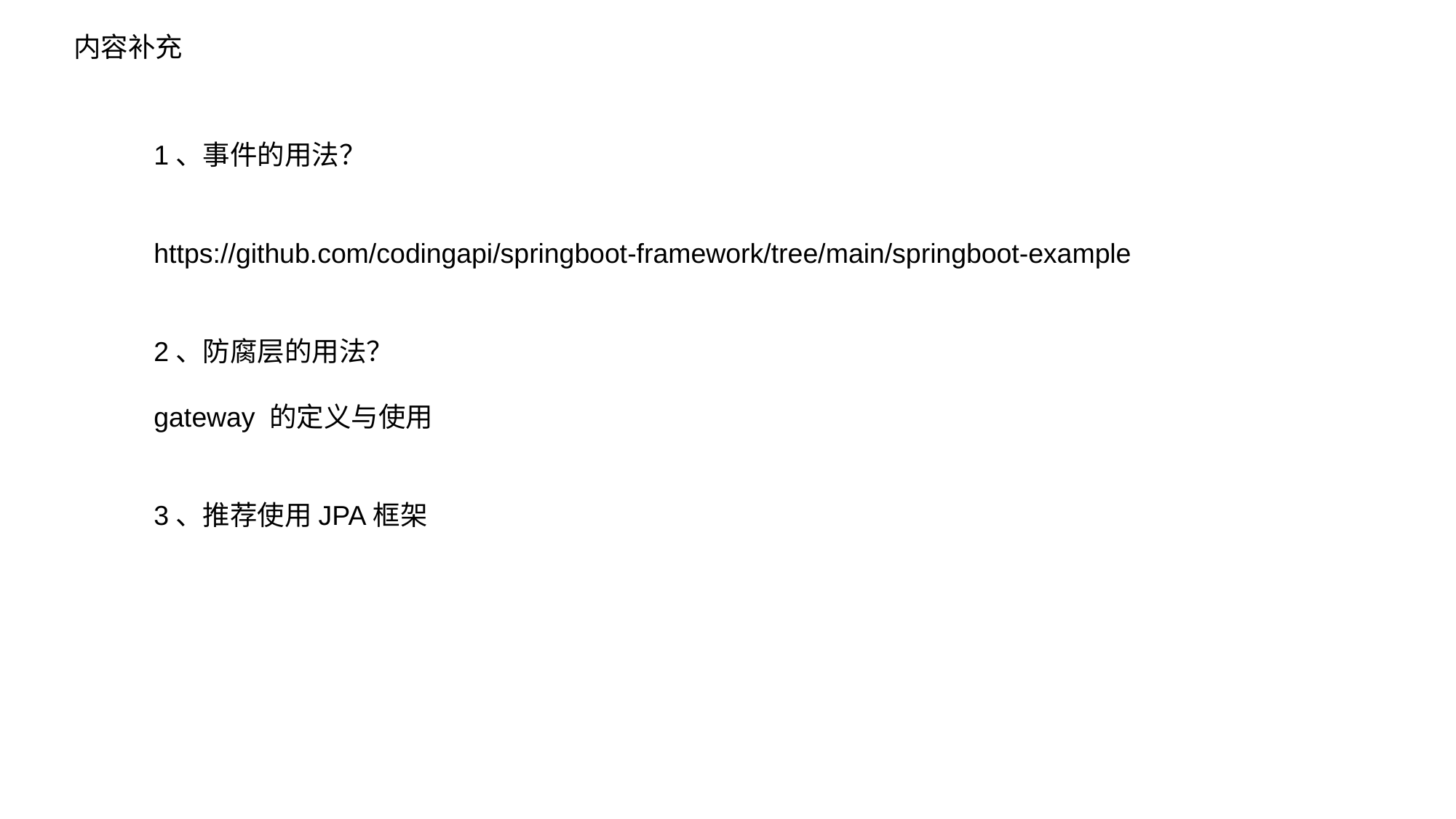

内容补充
1、事件的用法？

https://github.com/codingapi/springboot-framework/tree/main/springboot-example

2、防腐层的用法？

gateway 的定义与使用

3、推荐使用JPA框架